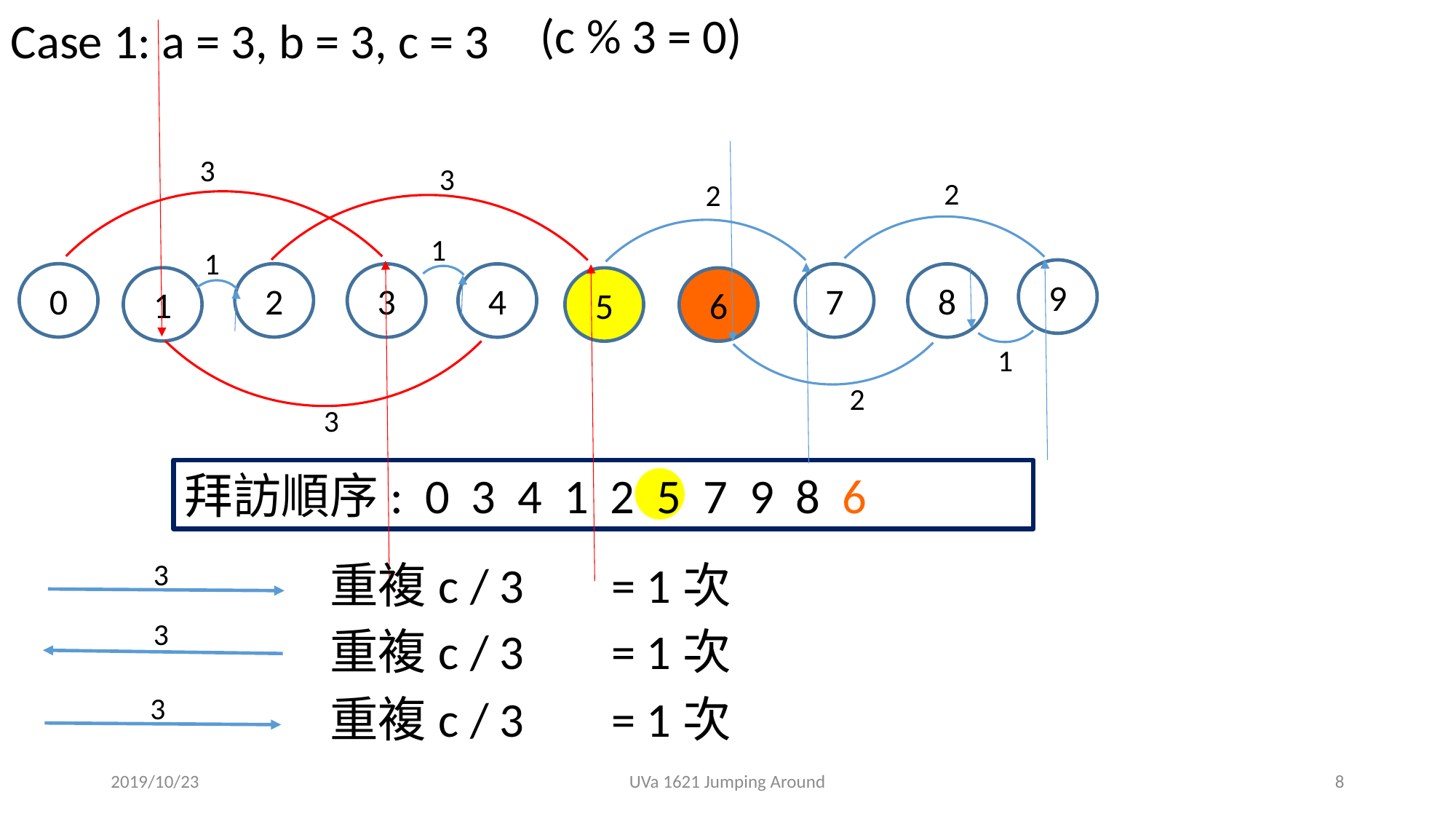

(c % 3 = 0)

Case 1: a = 3, b = 3, c = 3

3
3
2
2

1
1

9
0
2
3
4
7
8

1
5
6

1
2
3
拜訪順序:  0  3  4  1  2  5  7  9  8  6

重複c / 3        = 1次
3
3
重複c / 3        = 1次
重複c / 3        = 1次
3
2019/10/23
UVa 1621 Jumping Around
8